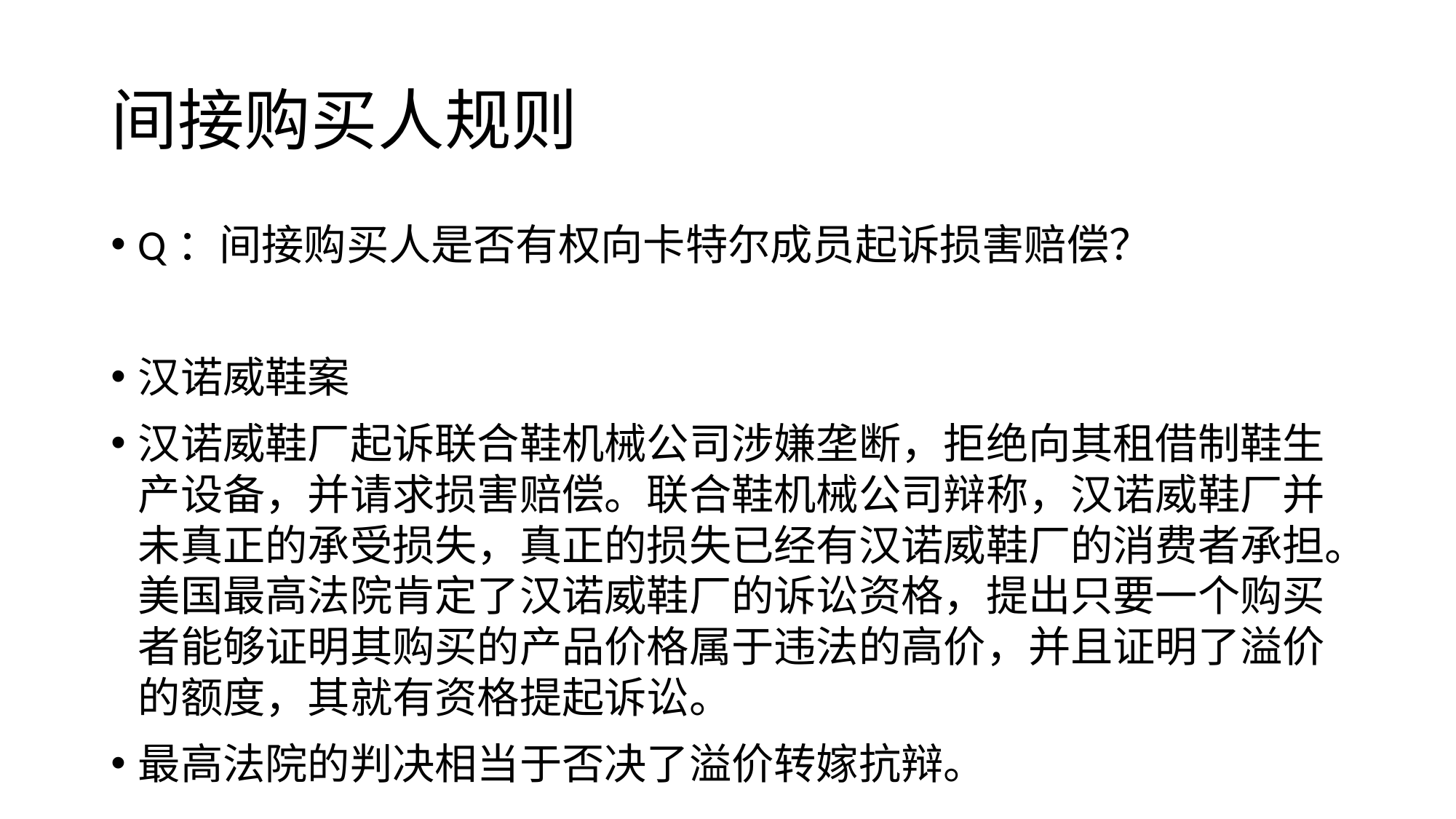

# 间接购买人规则
Q：间接购买人是否有权向卡特尔成员起诉损害赔偿？

汉诺威鞋案
汉诺威鞋厂起诉联合鞋机械公司涉嫌垄断，拒绝向其租借制鞋生产设备，并请求损害赔偿。联合鞋机械公司辩称，汉诺威鞋厂并未真正的承受损失，真正的损失已经有汉诺威鞋厂的消费者承担。美国最高法院肯定了汉诺威鞋厂的诉讼资格，提出只要一个购买者能够证明其购买的产品价格属于违法的高价，并且证明了溢价的额度，其就有资格提起诉讼。
最高法院的判决相当于否决了溢价转嫁抗辩。